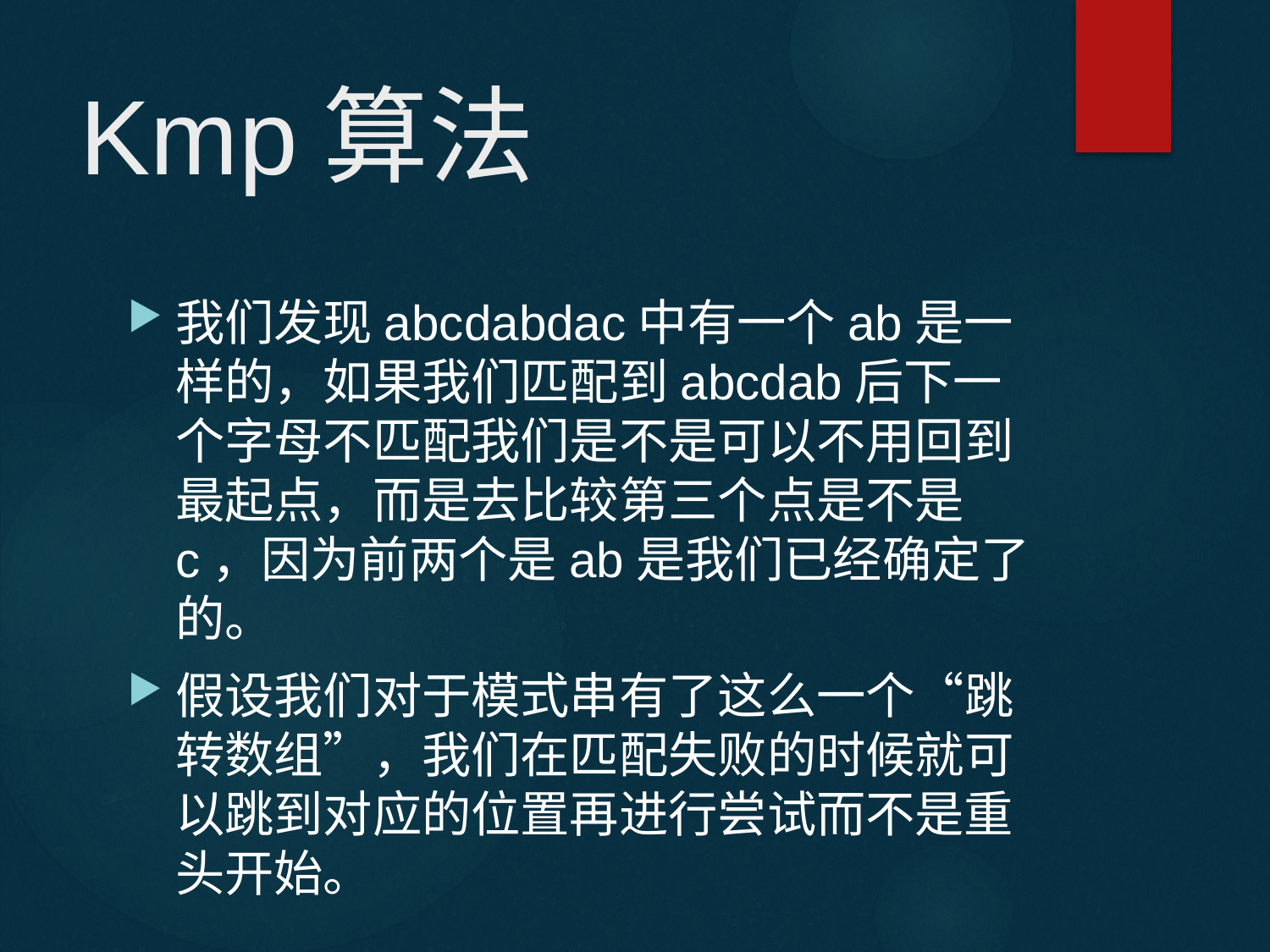

# Kmp算法
我们发现abcdabdac中有一个ab是一样的，如果我们匹配到abcdab后下一个字母不匹配我们是不是可以不用回到最起点，而是去比较第三个点是不是c，因为前两个是ab是我们已经确定了的。
假设我们对于模式串有了这么一个“跳转数组”，我们在匹配失败的时候就可以跳到对应的位置再进行尝试而不是重头开始。